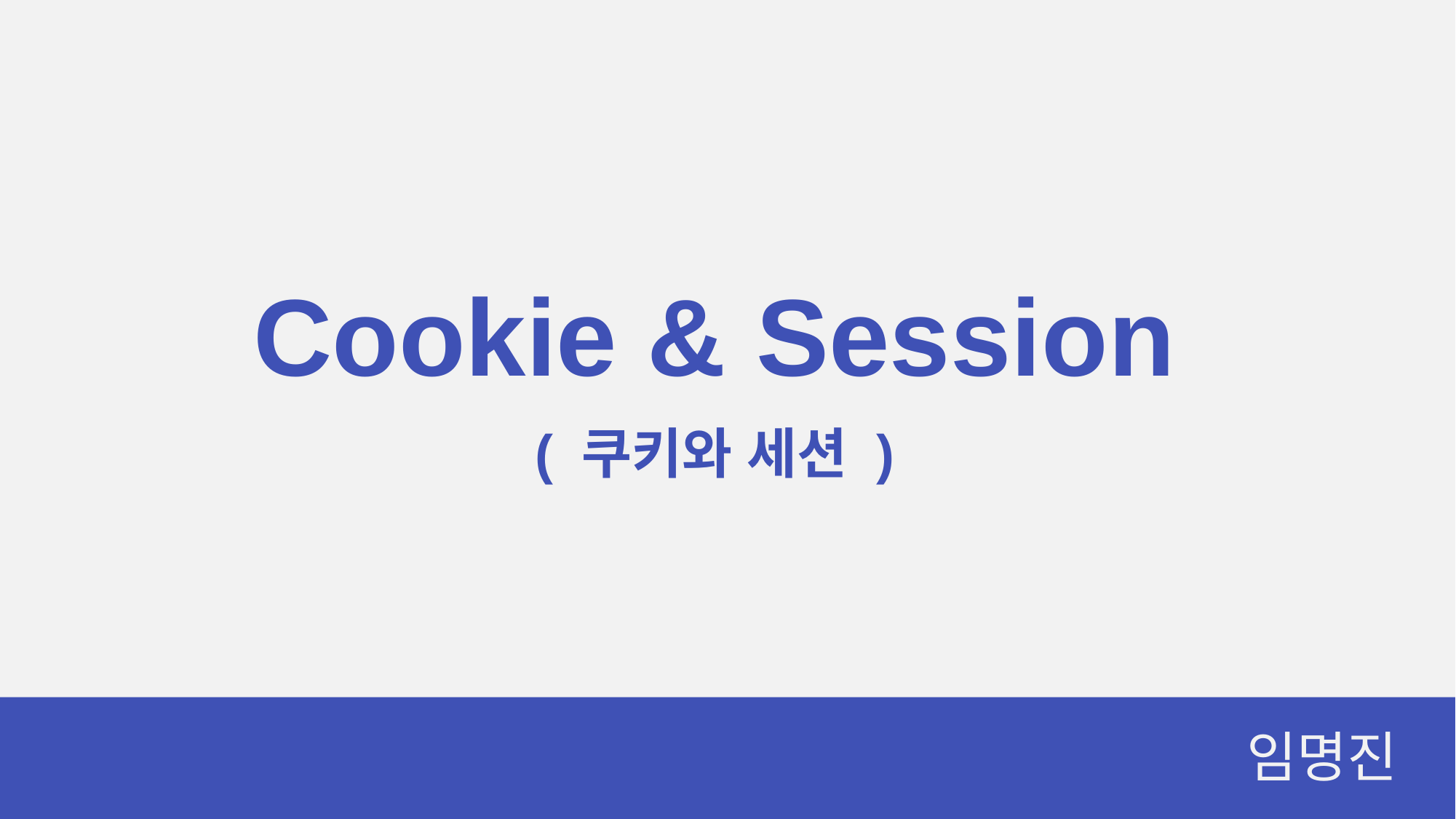

Cookie & Session
( 쿠키와 세션 )
임명진